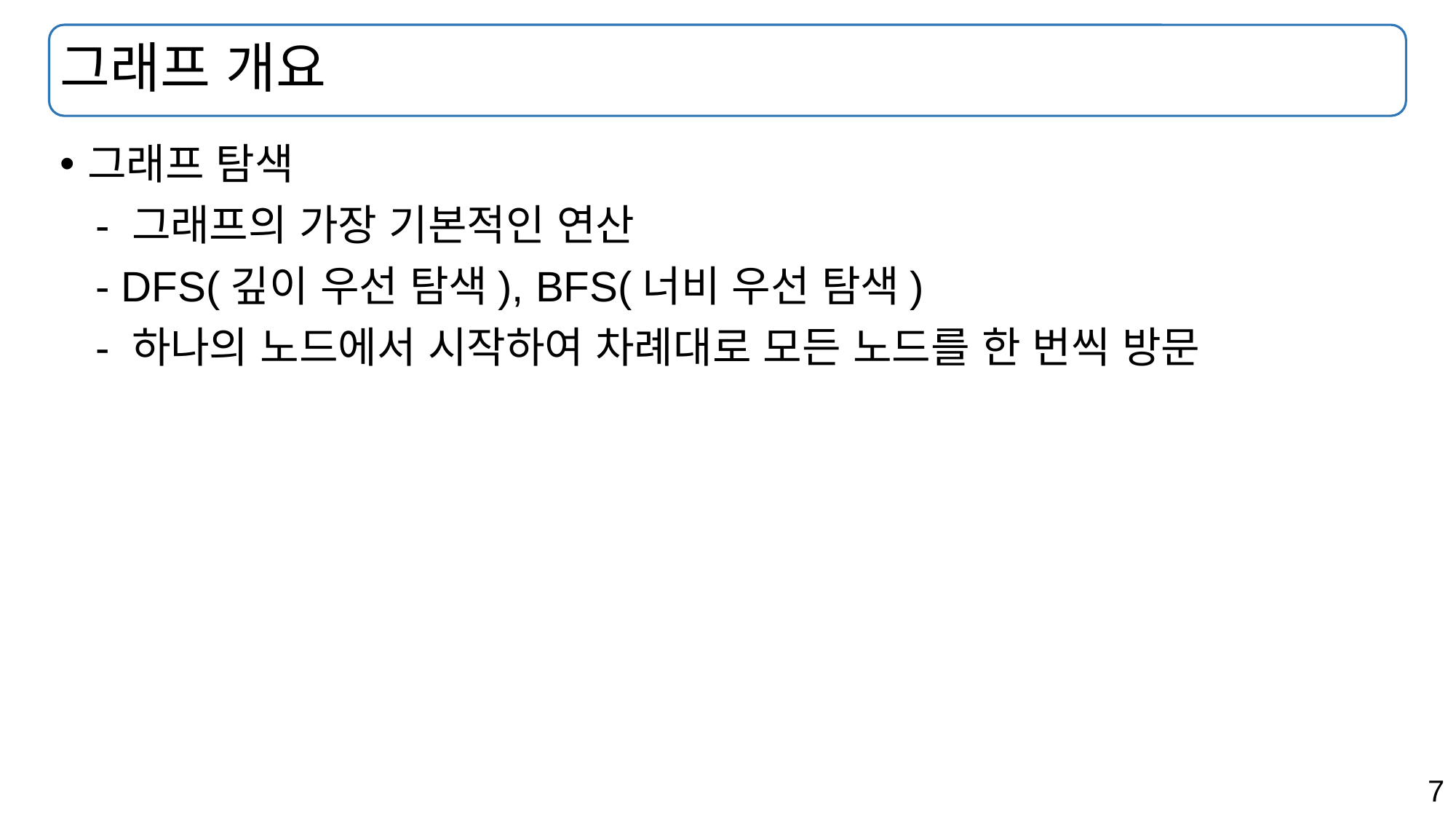

# 그래프 개요
그래프 탐색
   - 그래프의 가장 기본적인 연산
   - DFS(깊이 우선 탐색), BFS(너비 우선 탐색)
   - 하나의 노드에서 시작하여 차례대로 모든 노드를 한 번씩 방문